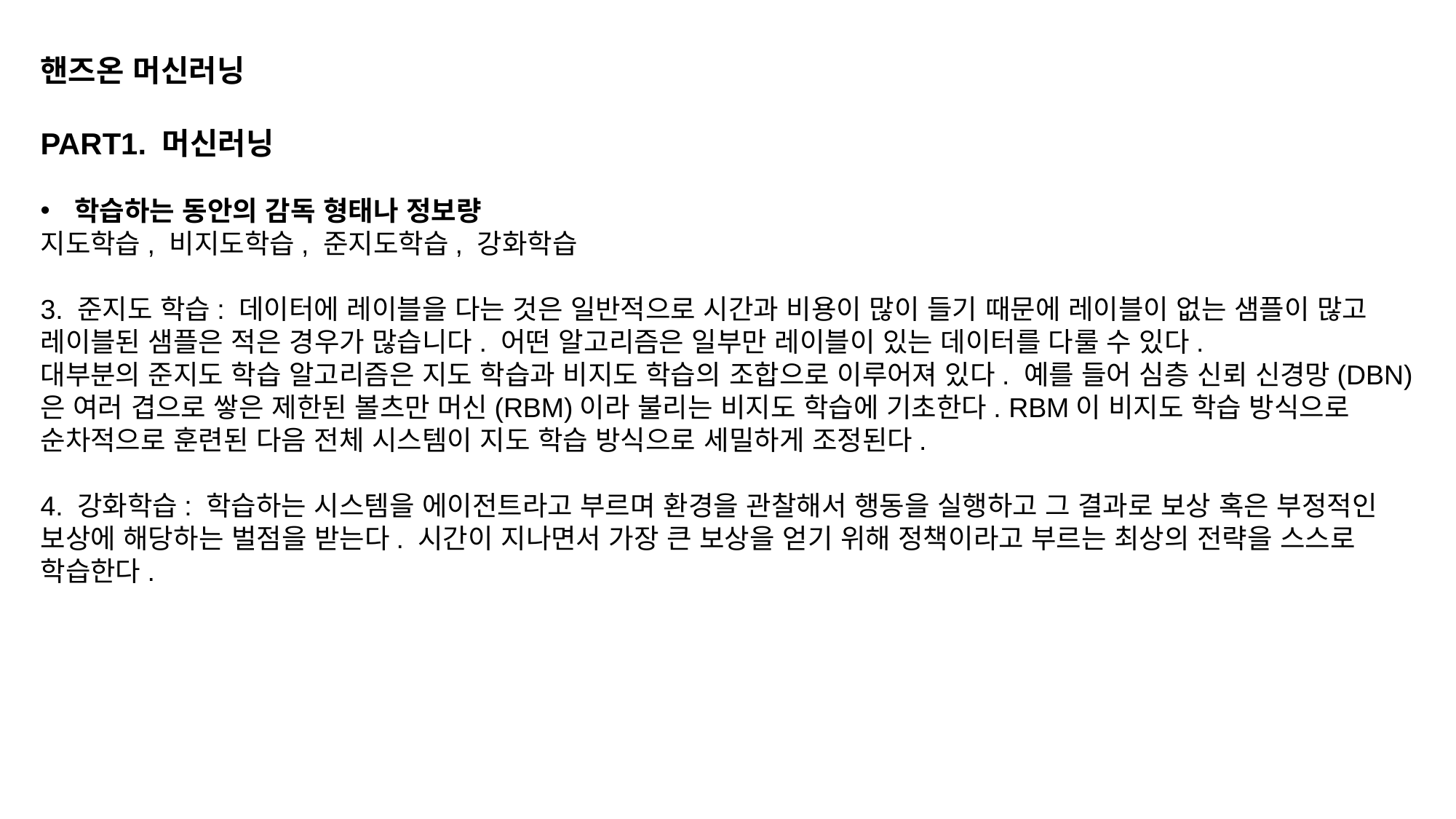

핸즈온 머신러닝

PART1. 머신러닝

학습하는 동안의 감독 형태나 정보량
지도학습, 비지도학습, 준지도학습, 강화학습

3. 준지도 학습: 데이터에 레이블을 다는 것은 일반적으로 시간과 비용이 많이 들기 때문에 레이블이 없는 샘플이 많고 레이블된 샘플은 적은 경우가 많습니다. 어떤 알고리즘은 일부만 레이블이 있는 데이터를 다룰 수 있다.
대부분의 준지도 학습 알고리즘은 지도 학습과 비지도 학습의 조합으로 이루어져 있다. 예를 들어 심층 신뢰 신경망(DBN)은 여러 겹으로 쌓은 제한된 볼츠만 머신(RBM)이라 불리는 비지도 학습에 기초한다. RBM이 비지도 학습 방식으로 순차적으로 훈련된 다음 전체 시스템이 지도 학습 방식으로 세밀하게 조정된다.

4. 강화학습: 학습하는 시스템을 에이전트라고 부르며 환경을 관찰해서 행동을 실행하고 그 결과로 보상 혹은 부정적인 보상에 해당하는 벌점을 받는다. 시간이 지나면서 가장 큰 보상을 얻기 위해 정책이라고 부르는 최상의 전략을 스스로 학습한다.